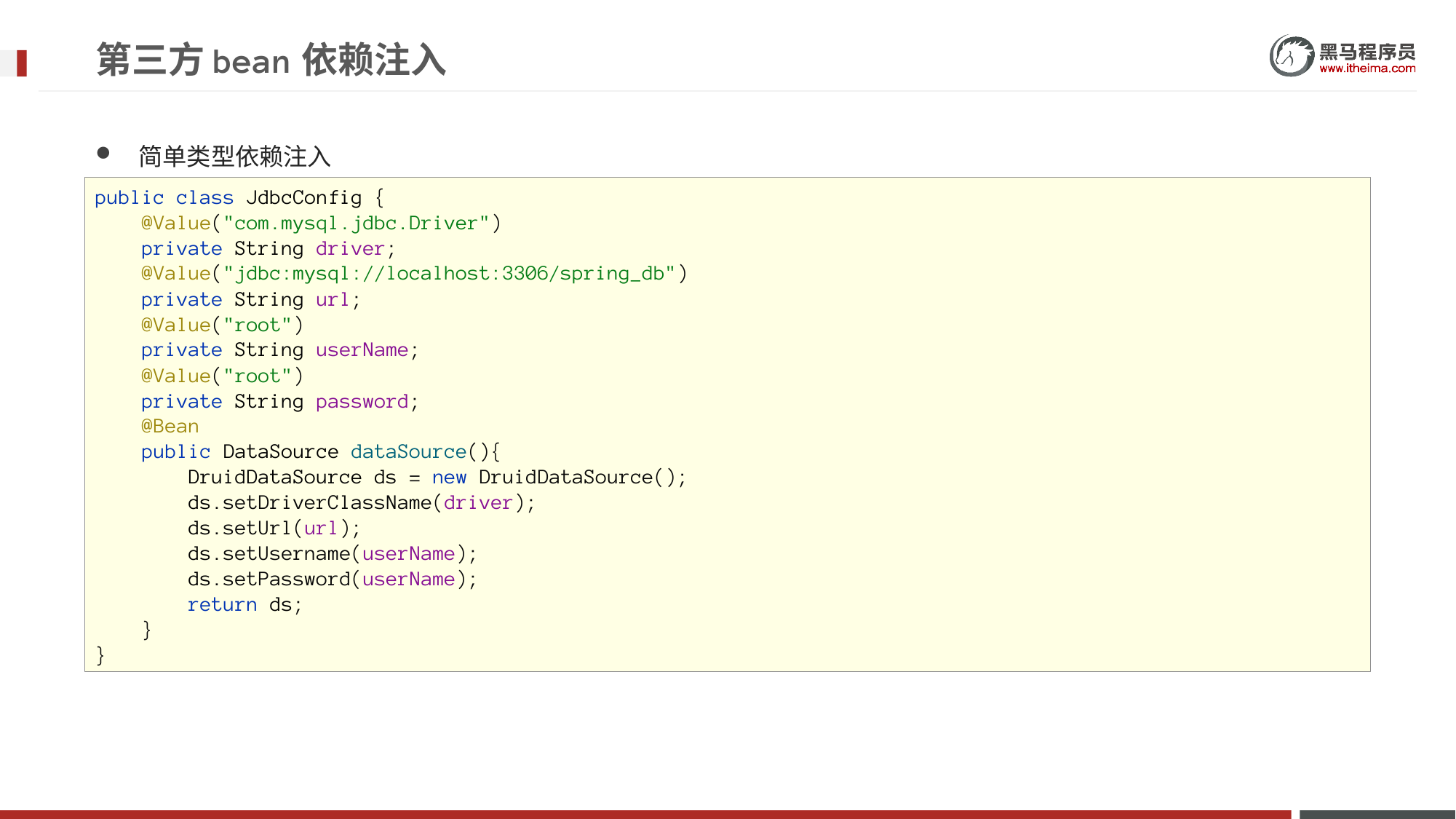

第三方bean依赖注入
简单类型依赖注入
public class JdbcConfig {
    @Value("com.mysql.jdbc.Driver")
    private String driver;
    @Value("jdbc:mysql://localhost:3306/spring_db")
    private String url;
    @Value("root")
    private String userName;
    @Value("root")
    private String password;
    @Bean
    public DataSource dataSource(){
        DruidDataSource ds = new DruidDataSource();
        ds.setDriverClassName(driver);
        ds.setUrl(url);
        ds.setUsername(userName);
        ds.setPassword(userName);
        return ds;
    }
}